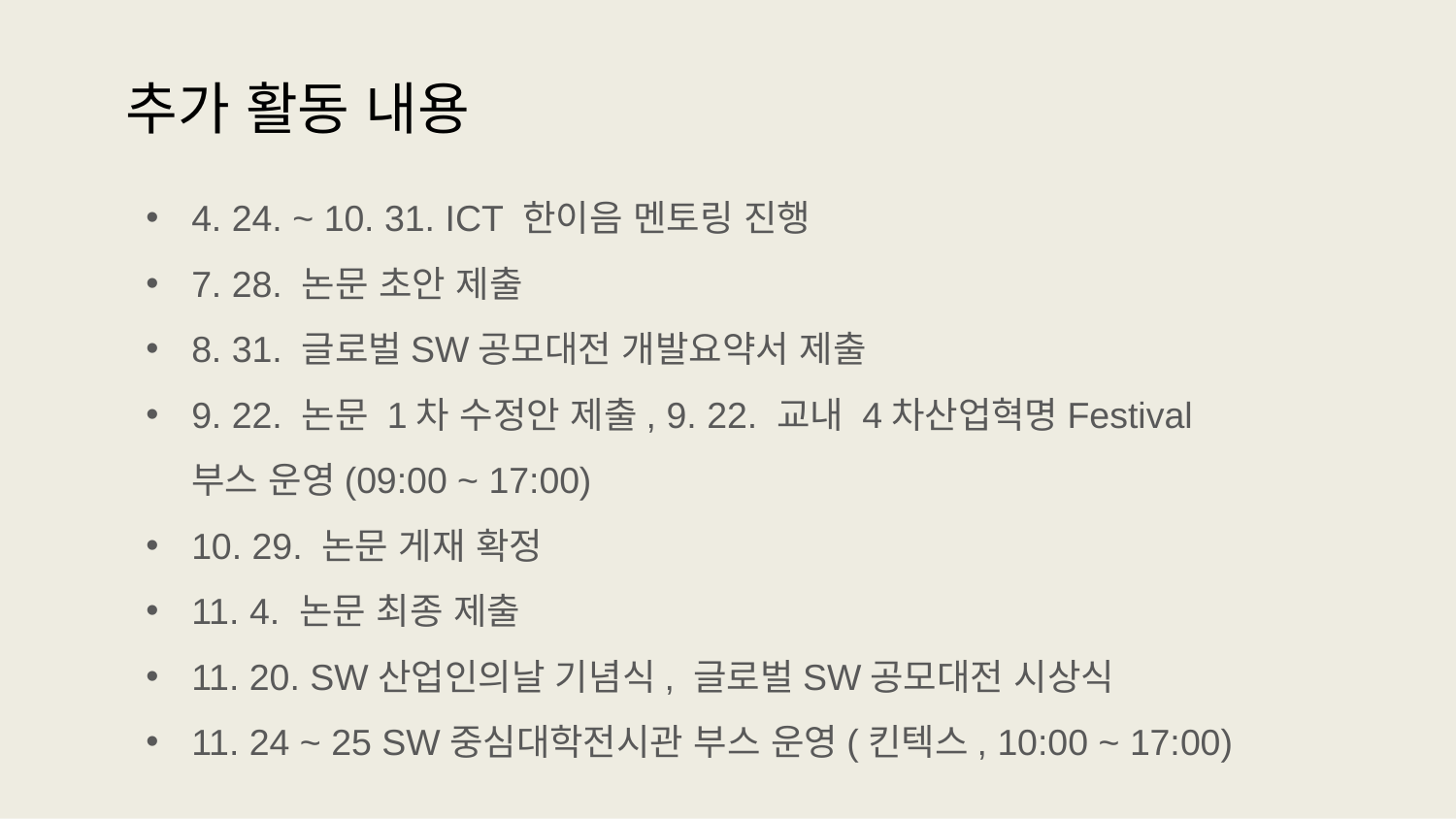

추가 활동 내용
4. 24. ~ 10. 31. ICT 한이음 멘토링 진행
7. 28. 논문 초안 제출
8. 31. 글로벌SW공모대전 개발요약서 제출
9. 22. 논문 1차 수정안 제출, 9. 22. 교내 4차산업혁명Festival 부스 운영(09:00 ~ 17:00)
10. 29. 논문 게재 확정
11. 4. 논문 최종 제출
11. 20. SW산업인의날 기념식, 글로벌SW공모대전 시상식
11. 24 ~ 25 SW중심대학전시관 부스 운영(킨텍스, 10:00 ~ 17:00)